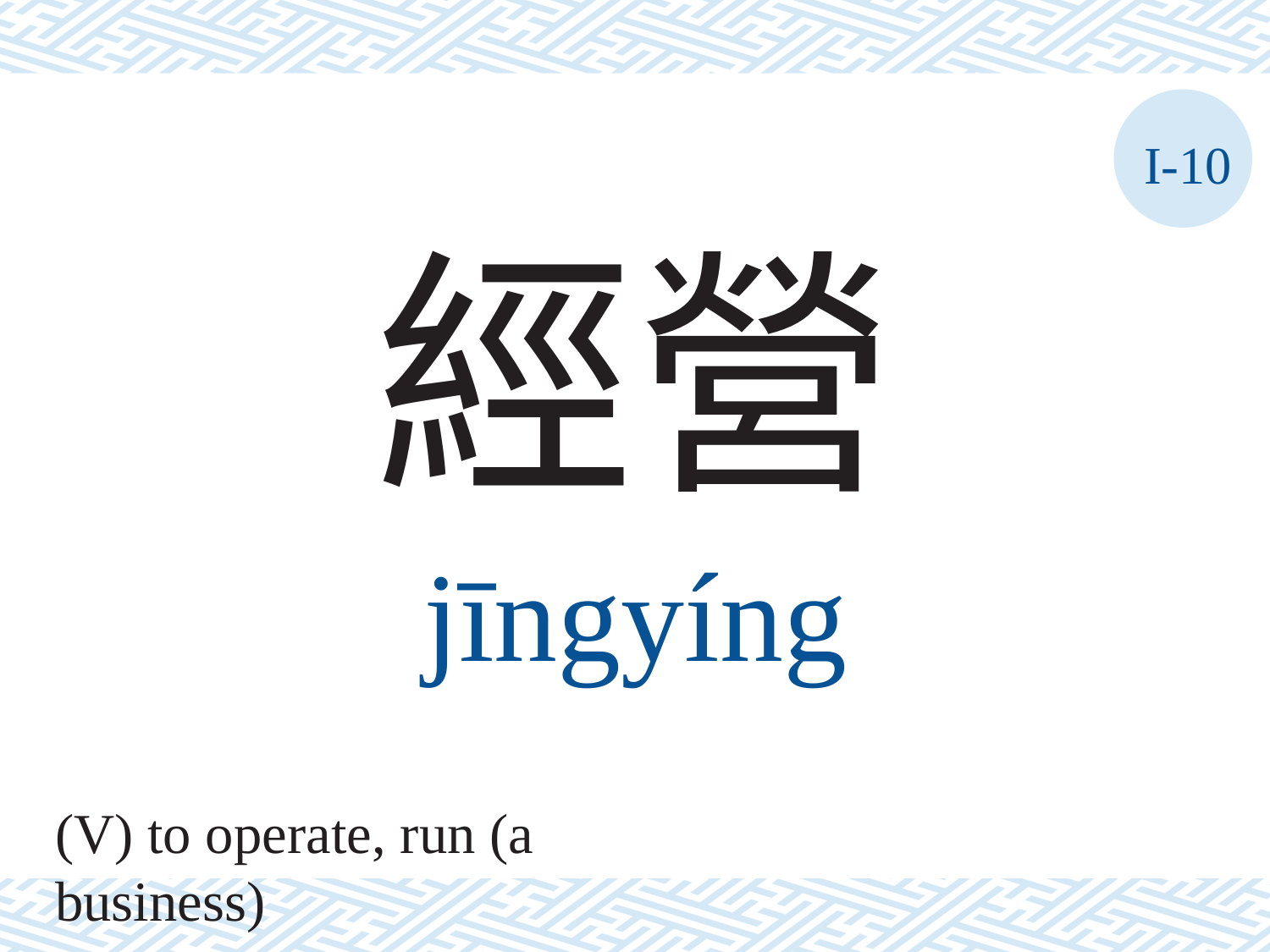

I-10
經營
jīngyíng
(V) to operate, run (a business)